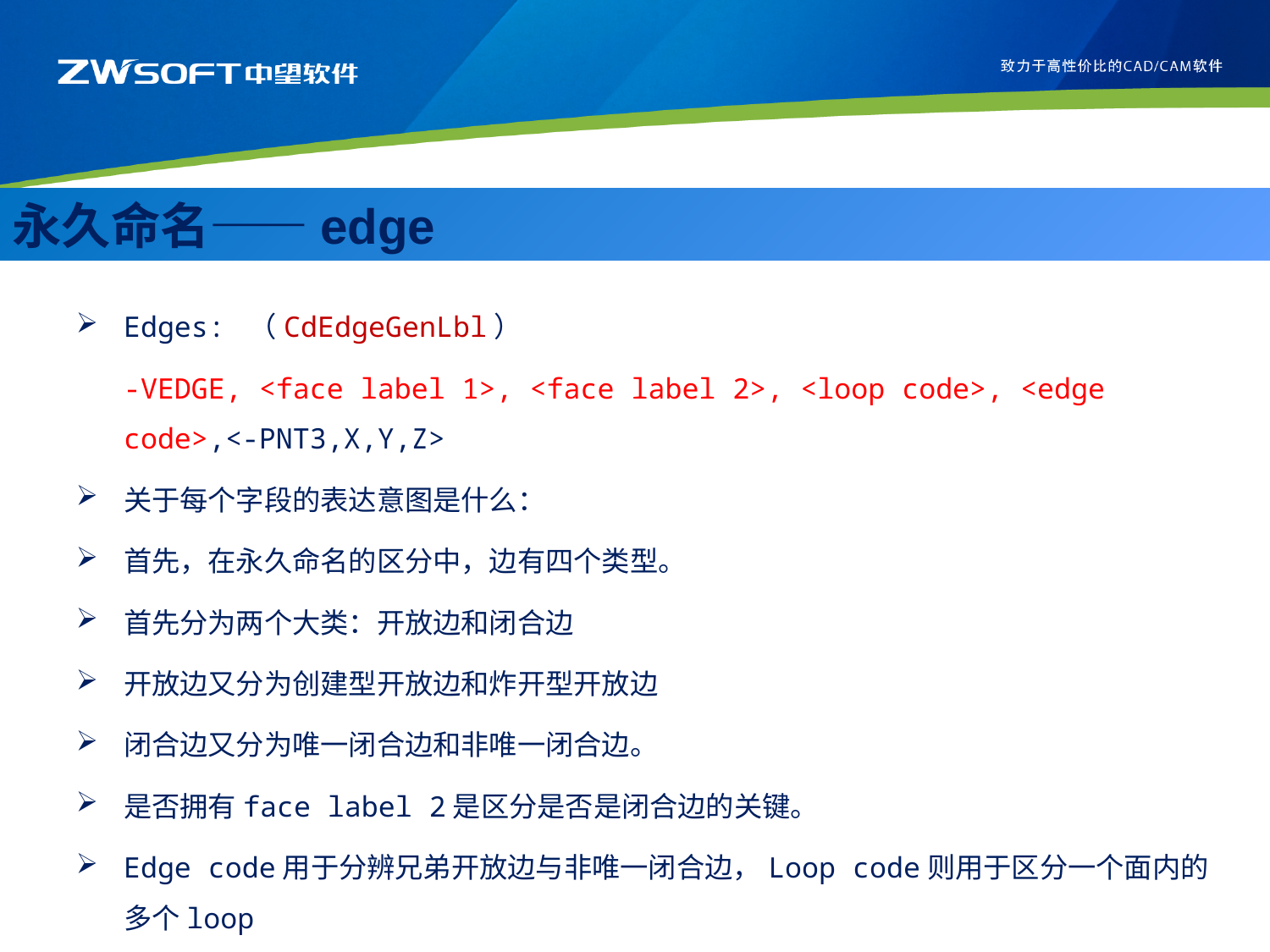

永久命名——edge
Edges: （CdEdgeGenLbl）
	-VEDGE, <face label 1>, <face label 2>, <loop code>, <edge code>,<-PNT3,X,Y,Z>
关于每个字段的表达意图是什么：
首先，在永久命名的区分中，边有四个类型。
首先分为两个大类：开放边和闭合边
开放边又分为创建型开放边和炸开型开放边
闭合边又分为唯一闭合边和非唯一闭合边。
是否拥有face label 2是区分是否是闭合边的关键。
Edge code用于分辨兄弟开放边与非唯一闭合边，Loop code则用于区分一个面内的多个loop